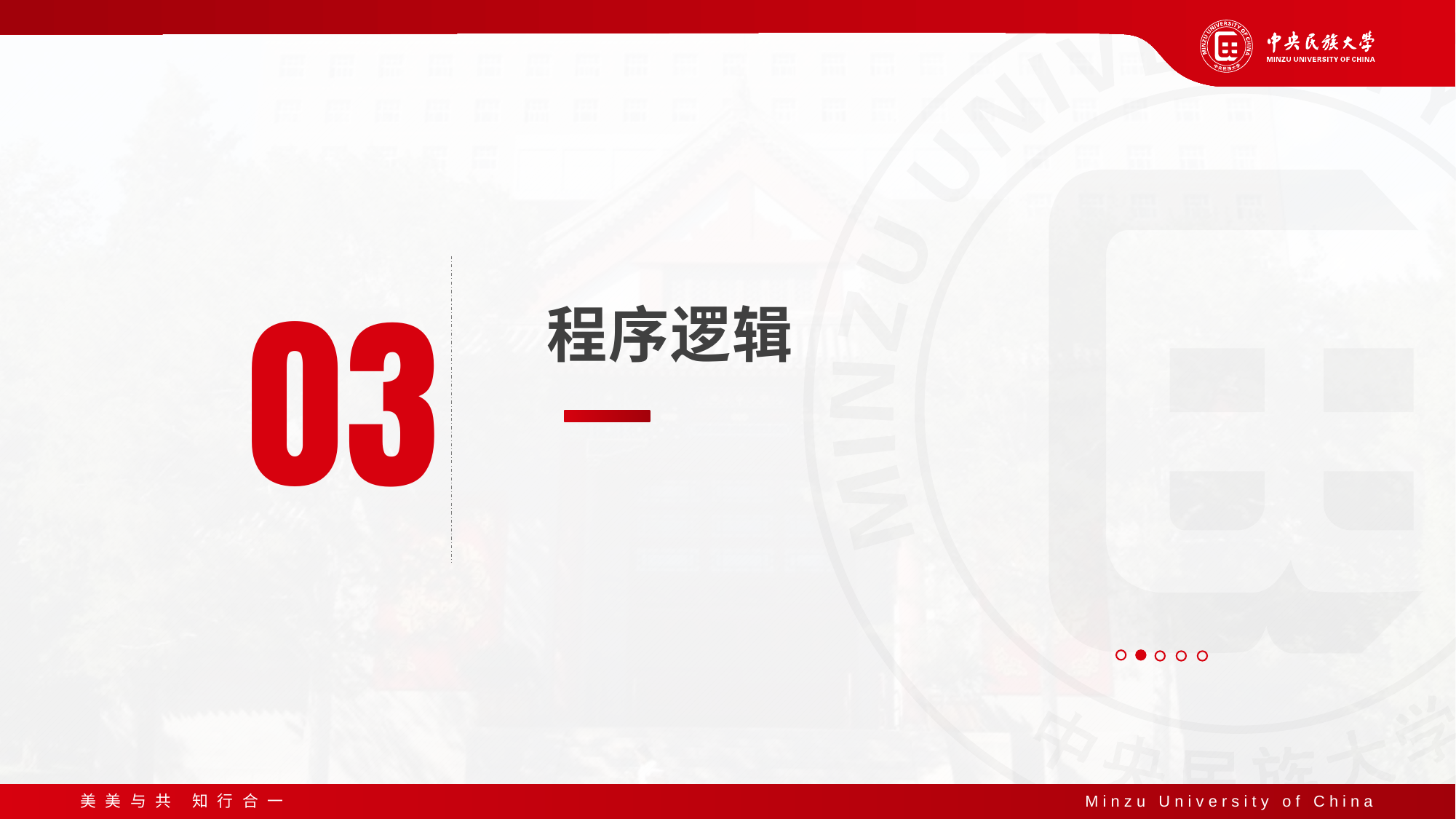

03
# 程序逻辑

美美与共 知行合一
Minzu University of China